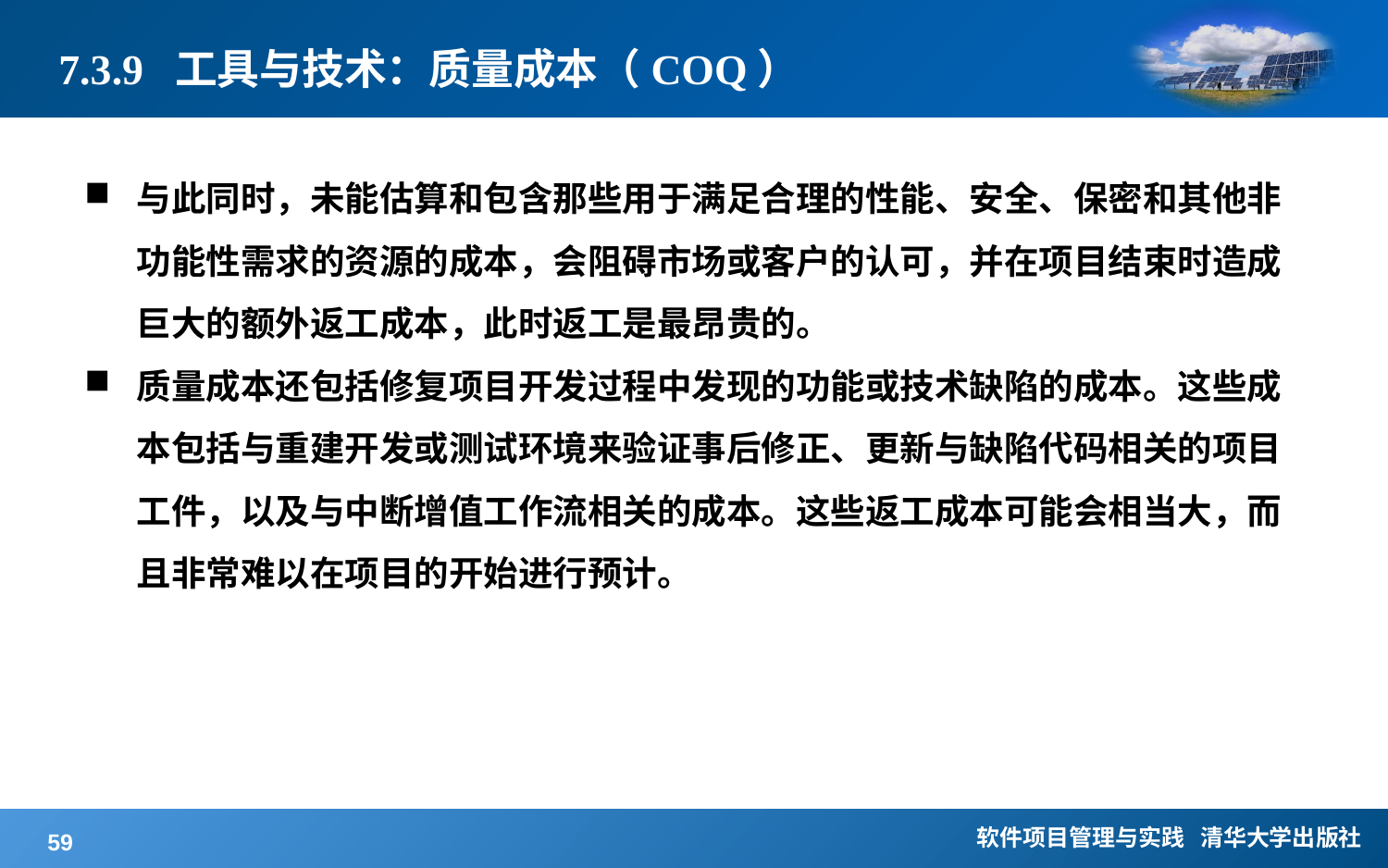

# 7.3.9  工具与技术：质量成本（COQ）
与此同时，未能估算和包含那些用于满足合理的性能、安全、保密和其他非功能性需求的资源的成本，会阻碍市场或客户的认可，并在项目结束时造成巨大的额外返工成本，此时返工是最昂贵的。
质量成本还包括修复项目开发过程中发现的功能或技术缺陷的成本。这些成本包括与重建开发或测试环境来验证事后修正、更新与缺陷代码相关的项目工件，以及与中断增值工作流相关的成本。这些返工成本可能会相当大，而且非常难以在项目的开始进行预计。